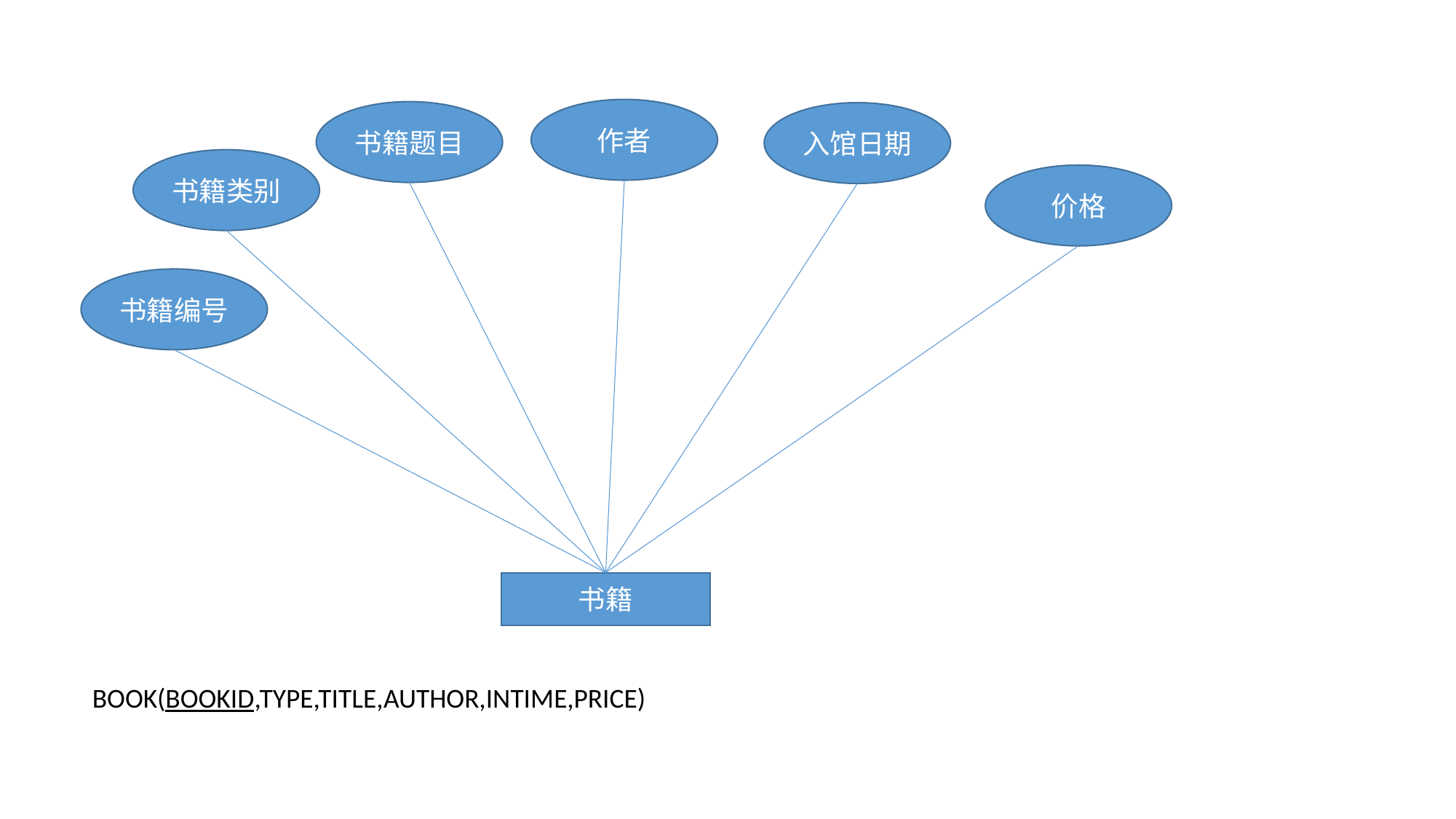

作者
书籍题目
入馆日期
书籍类别
价格
书籍编号
书籍
BOOK(BOOKID,TYPE,TITLE,AUTHOR,INTIME,PRICE)